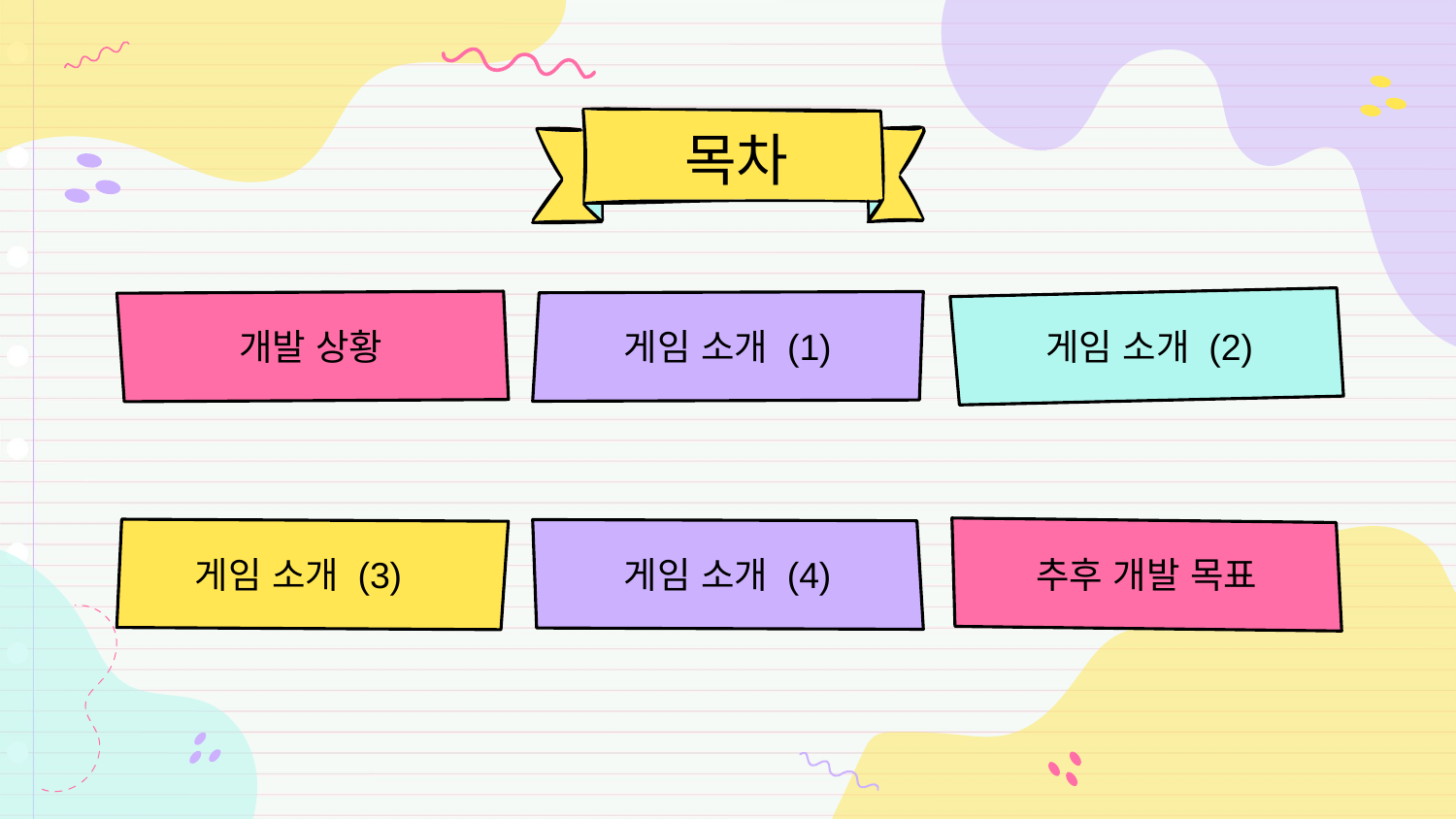

# 목차

게임 소개 (1)
게임 소개 (2)
개발 상황

게임 소개 (3)
게임 소개 (4)
추후 개발 목표